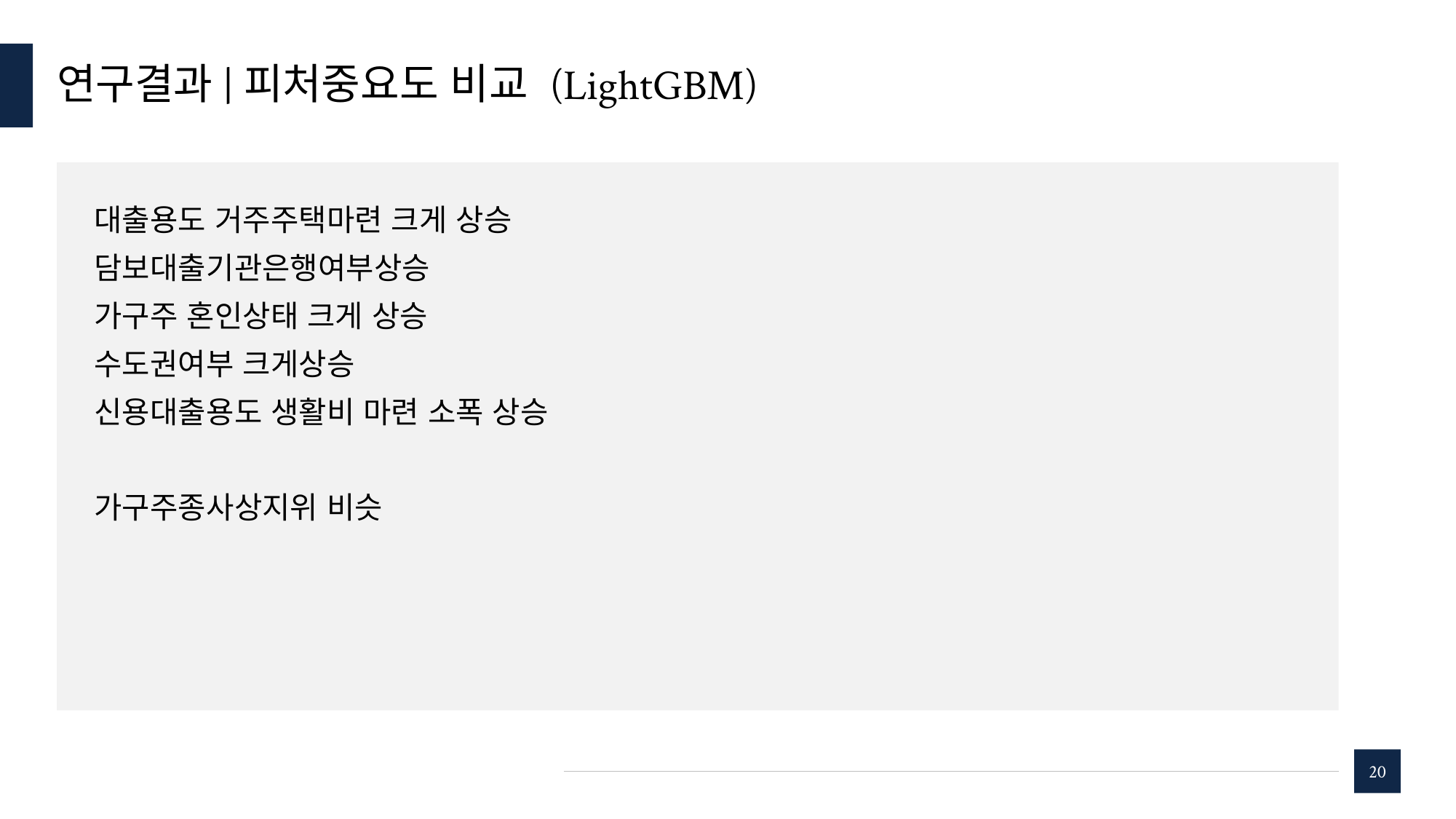

# 연구결과|피처중요도 비교 (LightGBM)

대출용도 거주주택마련 크게 상승
담보대출기관은행여부상승
가구주 혼인상태 크게 상승
수도권여부 크게상승
신용대출용도 생활비 마련 소폭 상승

가구주종사상지위 비슷

20